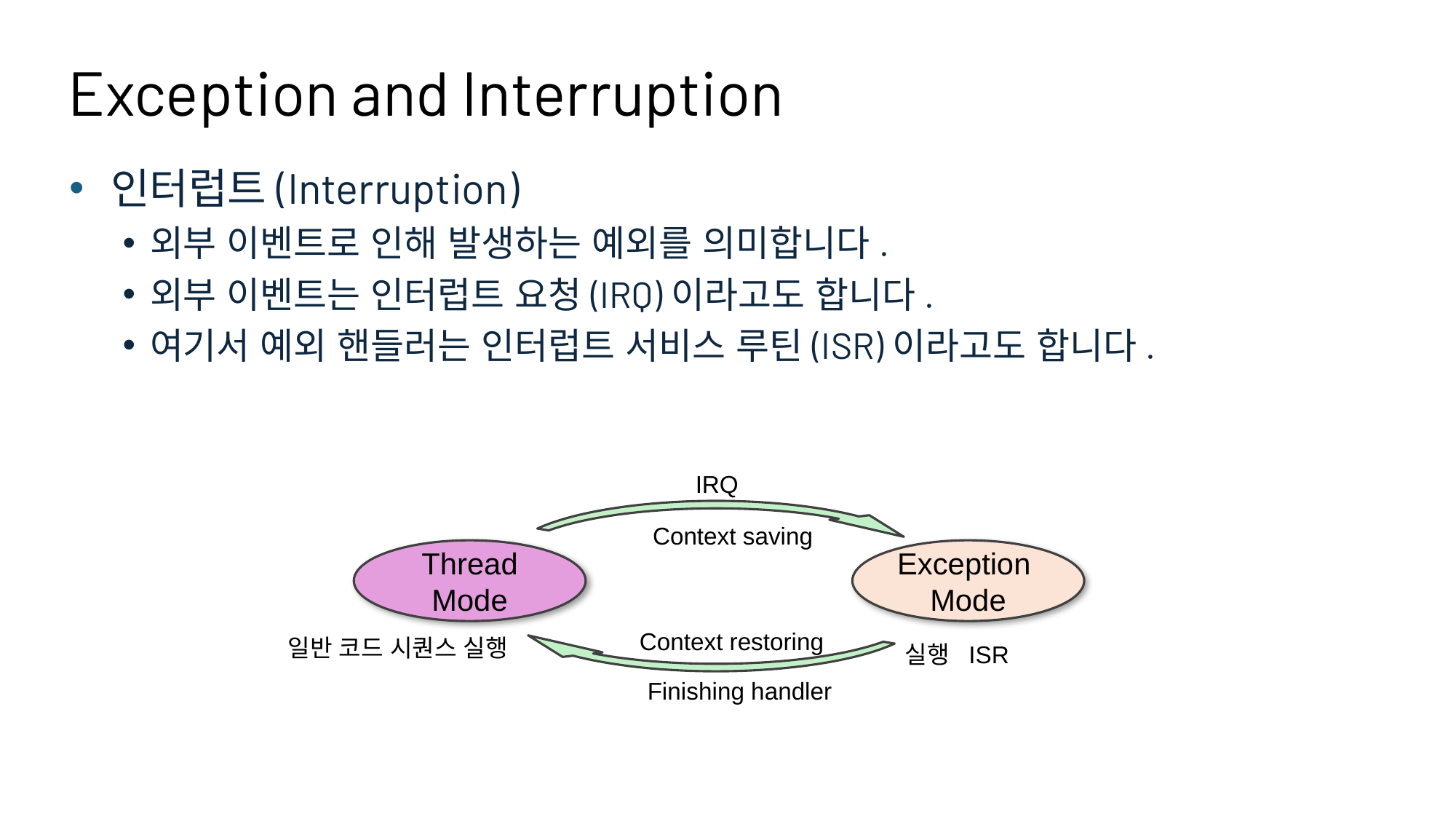

# Exception and Interruption
인터럽트(Interruption)
외부 이벤트로 인해 발생하는 예외를 의미합니다.
외부 이벤트는 인터럽트 요청(IRQ)이라고도 합니다.
여기서 예외 핸들러는 인터럽트 서비스 루틴(ISR)이라고도 합니다.
IRQ

Context saving

Thread
Mode
Exception
Mode
Context restoring
일반 코드 시퀀스 실행
실행  ISR
Finishing handler